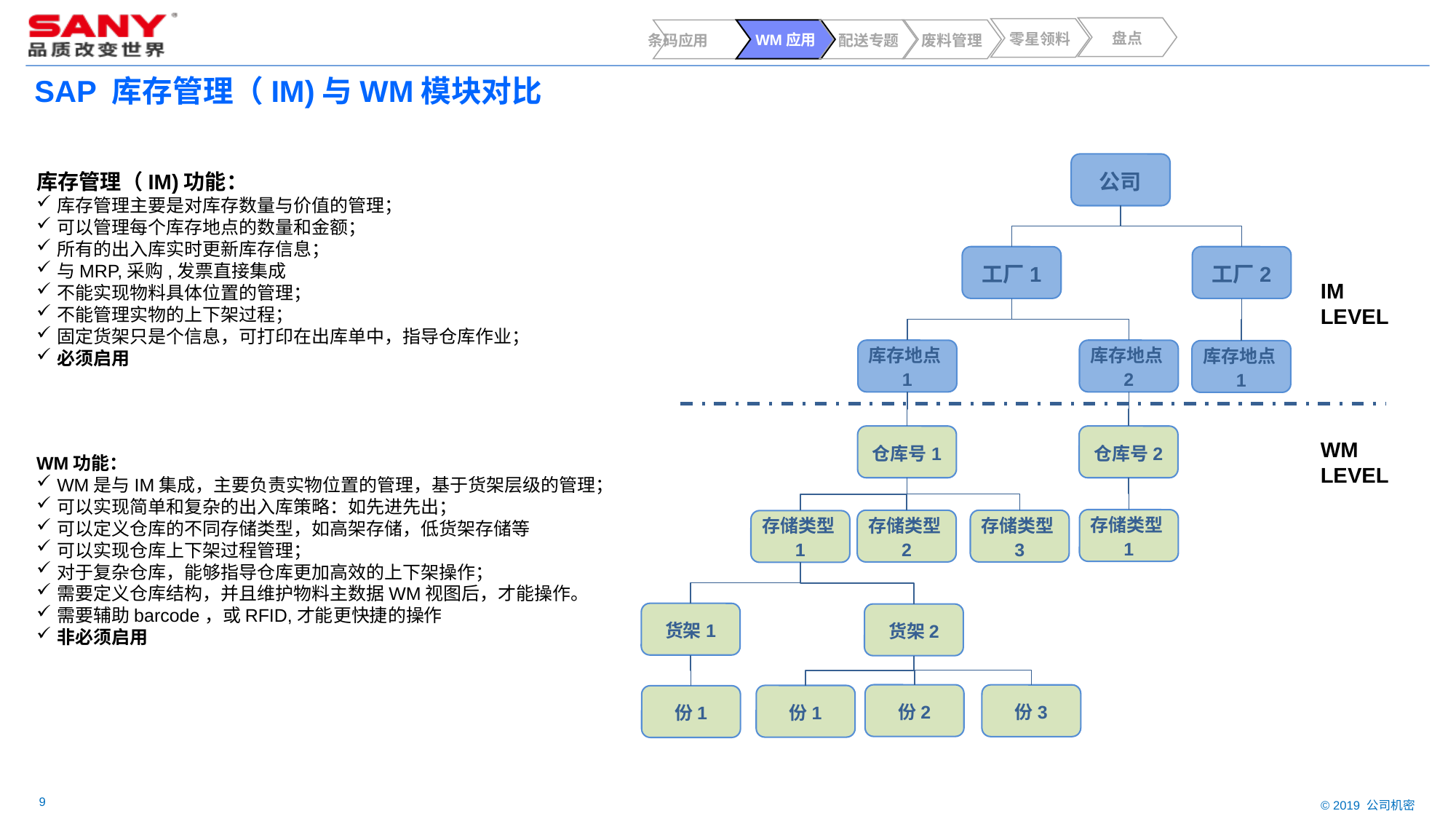

盘点
零星领料
条码应用
WM应用
配送专题
废料管理
# SAP 库存管理（IM)与WM模块对比
公司
库存管理（IM)功能：
库存管理主要是对库存数量与价值的管理；
可以管理每个库存地点的数量和金额；
所有的出入库实时更新库存信息；
与MRP,采购,发票直接集成
不能实现物料具体位置的管理；
不能管理实物的上下架过程；
固定货架只是个信息，可打印在出库单中，指导仓库作业；
必须启用
工厂1
工厂2
IM LEVEL
库存地点2
库存地点1
库存地点1
仓库号1
仓库号2
WM LEVEL
WM功能：
WM是与IM集成，主要负责实物位置的管理，基于货架层级的管理；
可以实现简单和复杂的出入库策略：如先进先出；
可以定义仓库的不同存储类型，如高架存储，低货架存储等
可以实现仓库上下架过程管理；
对于复杂仓库，能够指导仓库更加高效的上下架操作；
需要定义仓库结构，并且维护物料主数据WM视图后，才能操作。
需要辅助barcode，或RFID,才能更快捷的操作
非必须启用
存储类型1
存储类型2
存储类型3
存储类型1
货架1
货架2
份2
份3
份1
份1